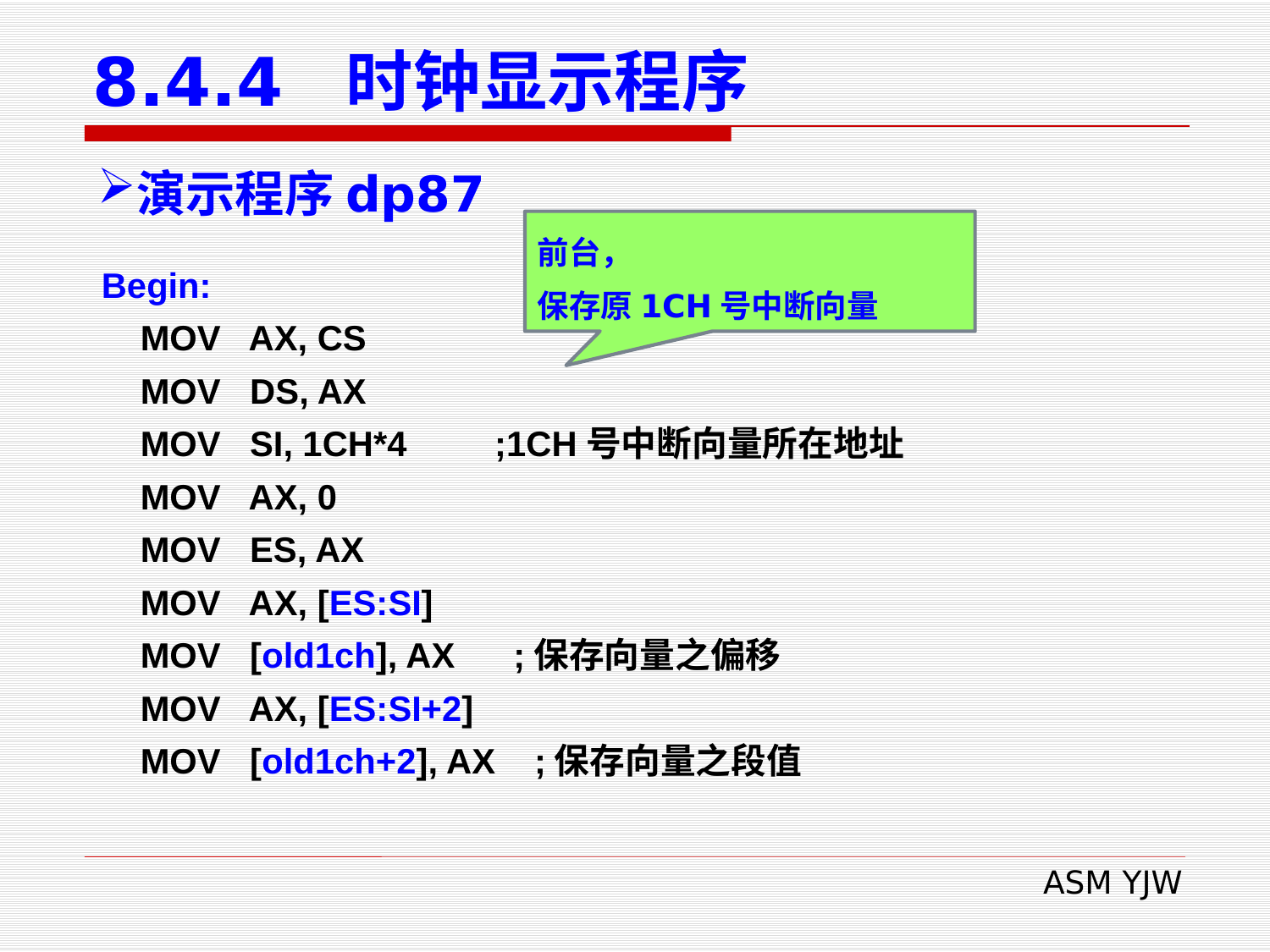

# 8.4.4  时钟显示程序
演示程序dp87
前台，
保存原1CH号中断向量
Begin:
    MOV   AX, CS
    MOV   DS, AX
    MOV   SI, 1CH*4         ;1CH号中断向量所在地址
    MOV   AX, 0
    MOV   ES, AX
    MOV   AX, [ES:SI]
    MOV   [old1ch], AX      ;保存向量之偏移
    MOV   AX, [ES:SI+2]
    MOV   [old1ch+2], AX    ;保存向量之段值